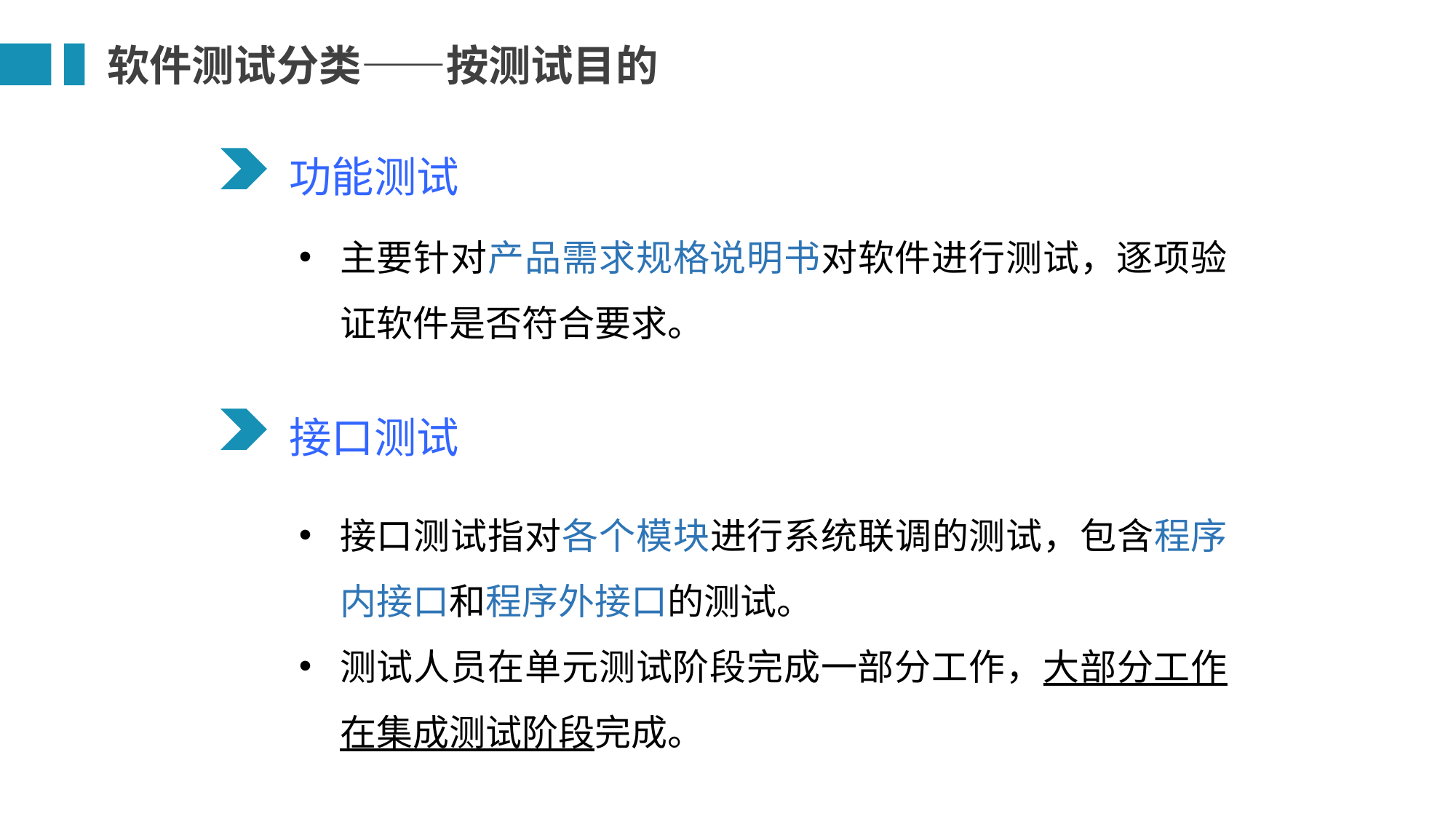

软件测试分类——按测试目的

功能测试

主要针对产品需求规格说明书对软件进行测试，逐项验证软件是否符合要求。
接口测试

接口测试指对各个模块进行系统联调的测试，包含程序内接口和程序外接口的测试。
测试人员在单元测试阶段完成一部分工作，大部分工作在集成测试阶段完成。
24